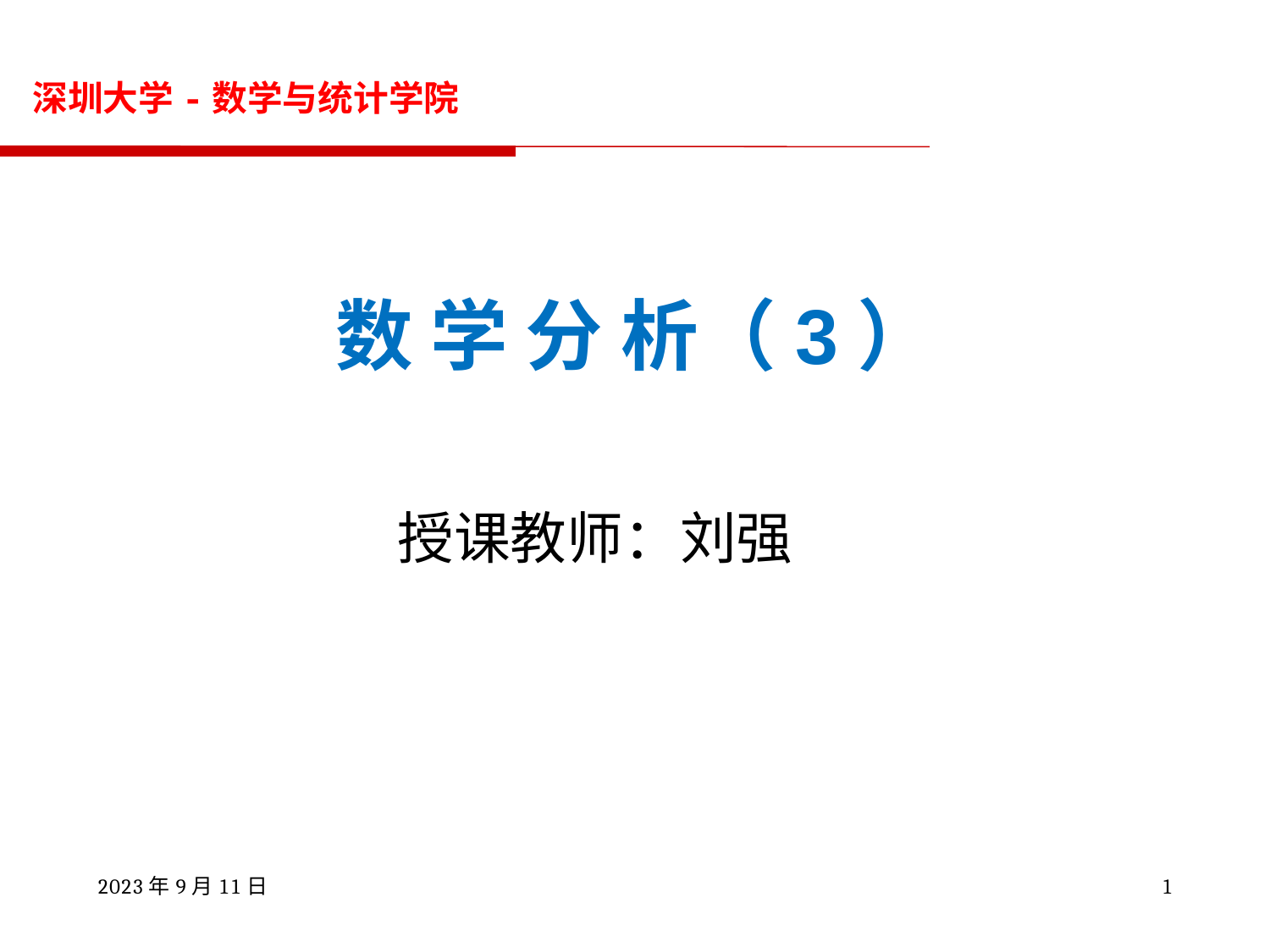

深圳大学-数学与统计学院
数 学 分 析（3）
授课教师：刘强

2023年9月11日
1